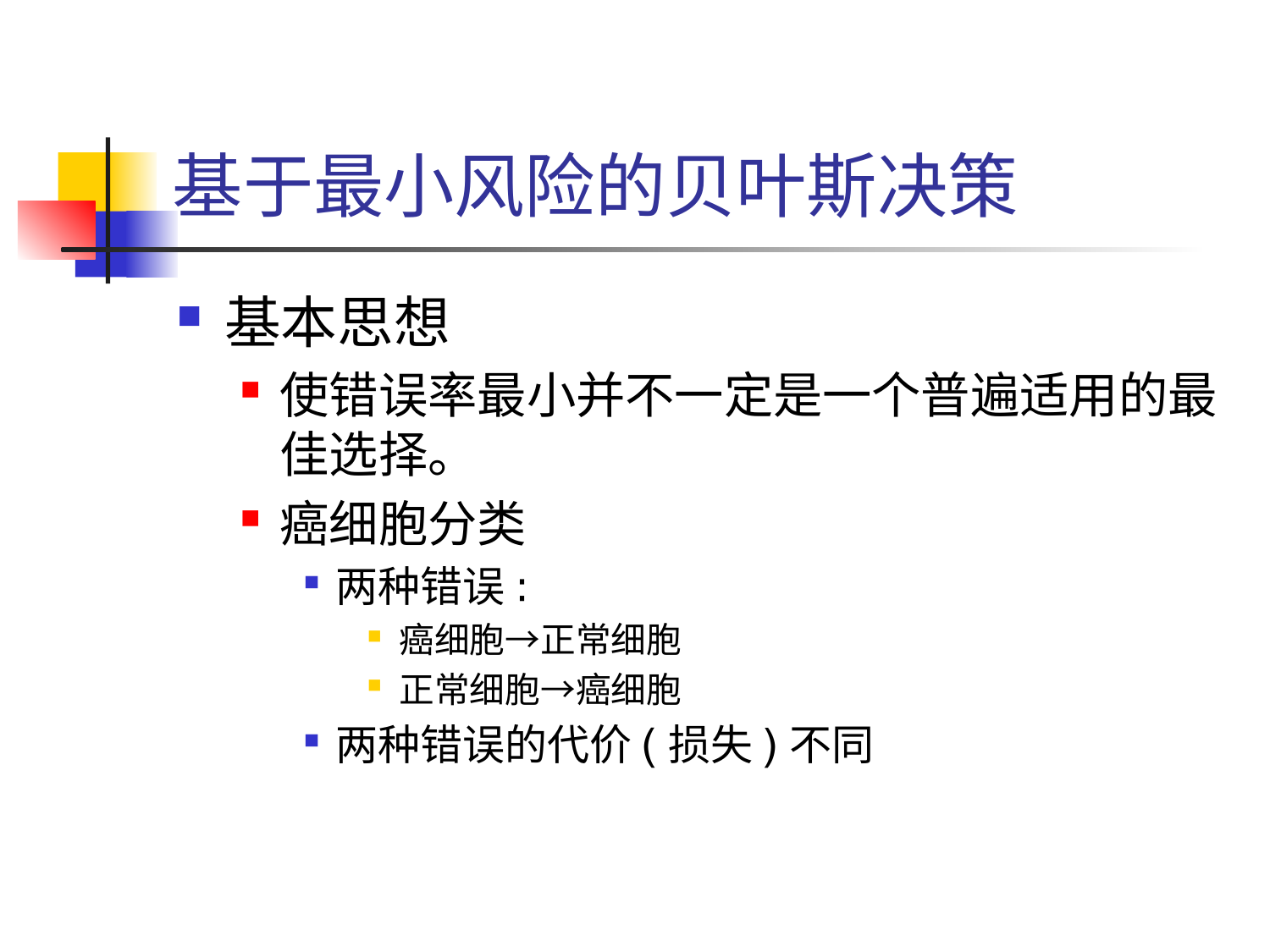

# 基于最小风险的贝叶斯决策
基本思想
使错误率最小并不一定是一个普遍适用的最佳选择。
癌细胞分类
两种错误:
癌细胞→正常细胞
正常细胞→癌细胞
两种错误的代价(损失)不同